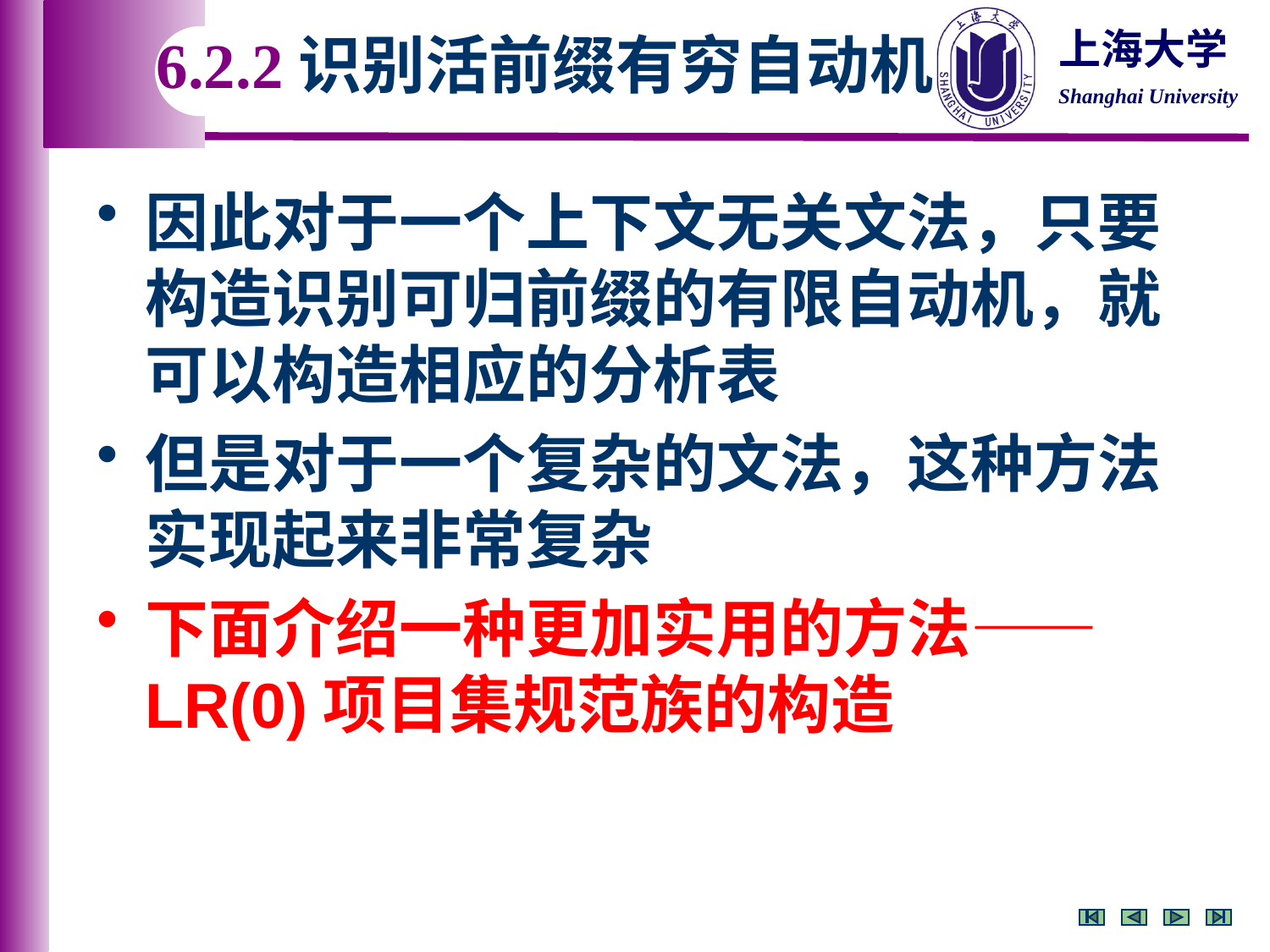

6.2.2识别活前缀有穷自动机
因此对于一个上下文无关文法，只要构造识别可归前缀的有限自动机，就可以构造相应的分析表
但是对于一个复杂的文法，这种方法实现起来非常复杂
下面介绍一种更加实用的方法——LR(0)项目集规范族的构造